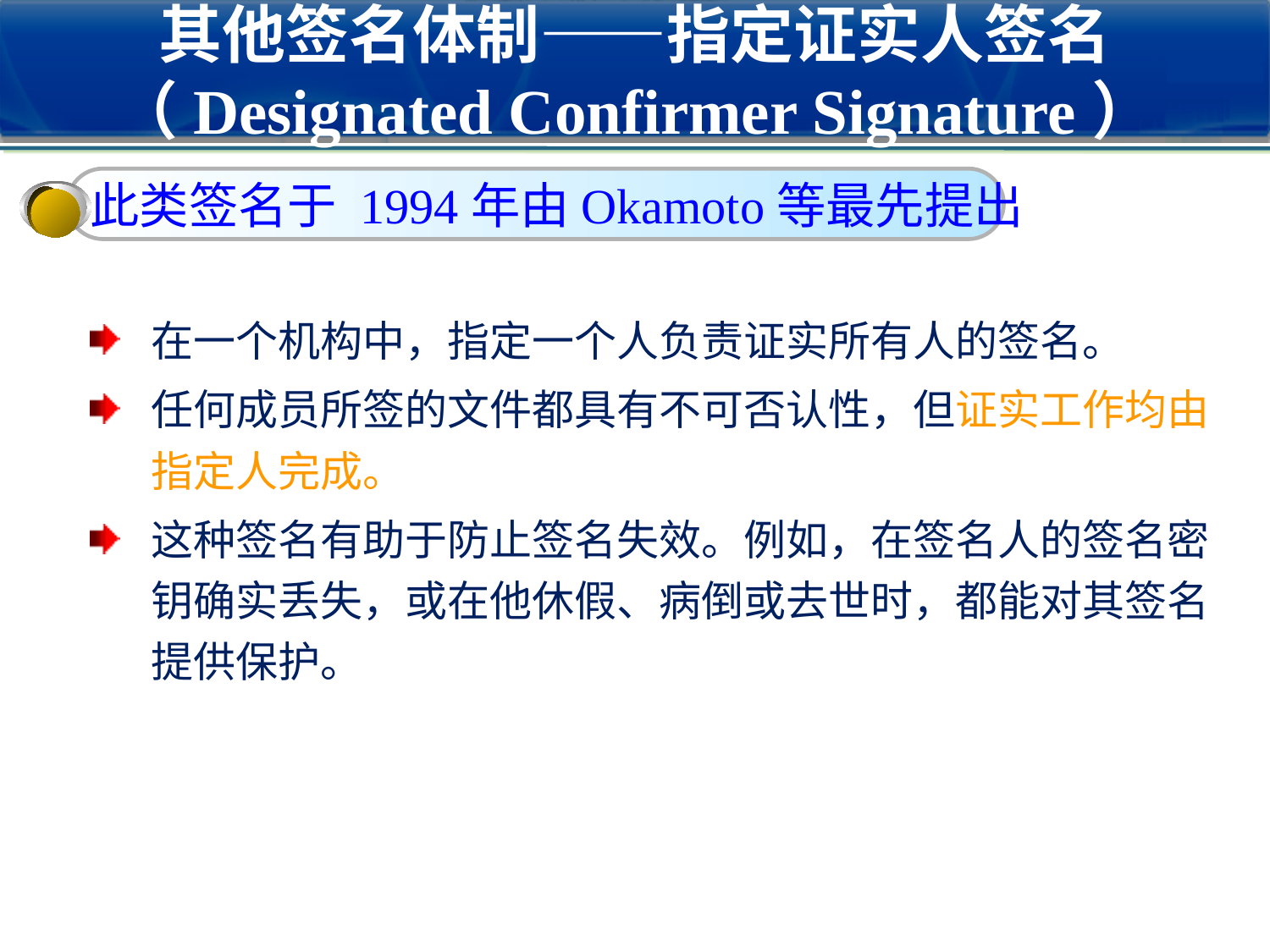

# 其他签名体制——指定证实人签名 （Designated Confirmer Signature）
此类签名于 1994年由Okamoto等最先提出

在一个机构中，指定一个人负责证实所有人的签名。
任何成员所签的文件都具有不可否认性，但证实工作均由指定人完成。
这种签名有助于防止签名失效。例如，在签名人的签名密钥确实丢失，或在他休假、病倒或去世时，都能对其签名提供保护。